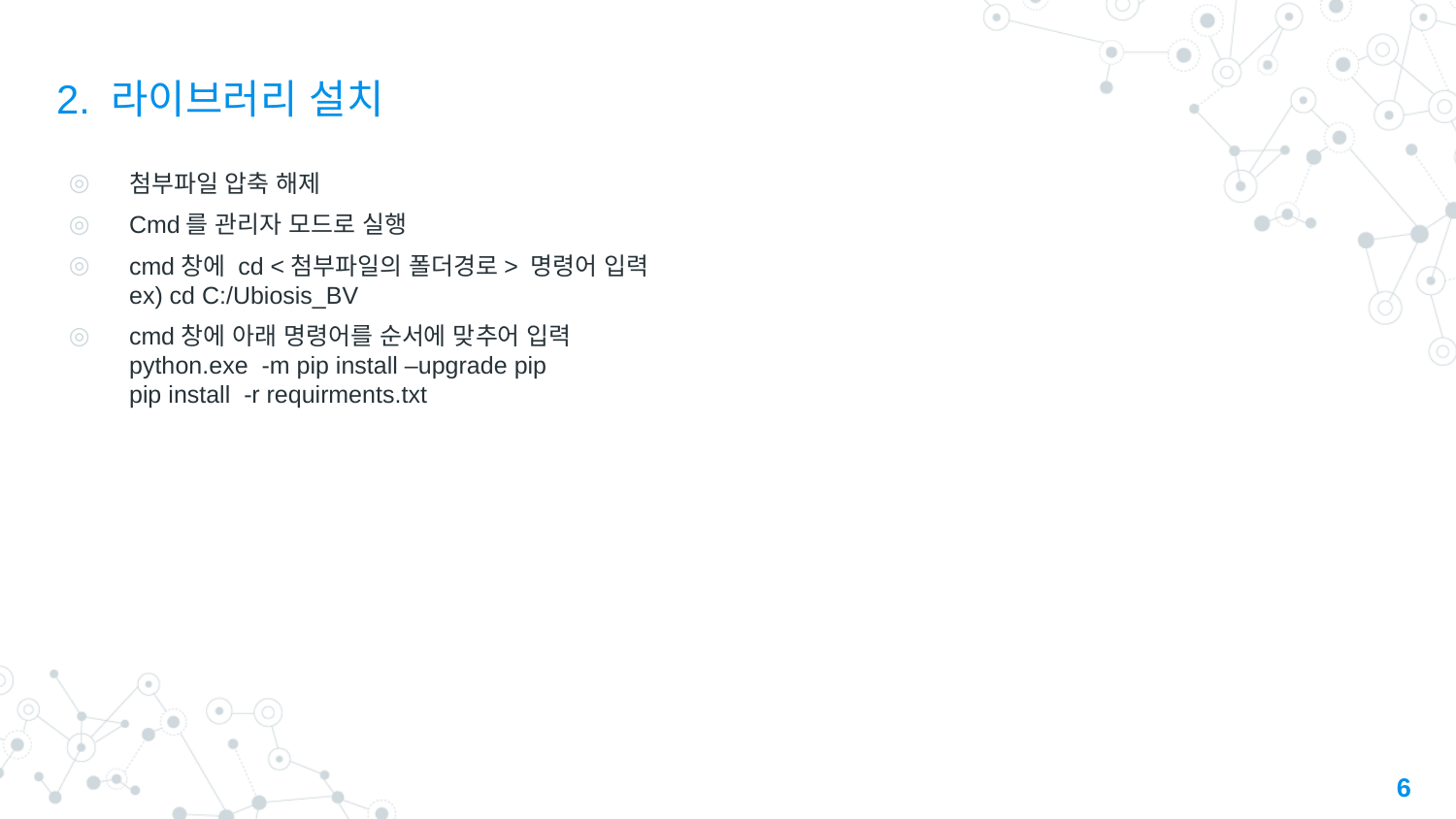

# 2. 라이브러리 설치
첨부파일 압축 해제
Cmd를 관리자 모드로 실행
cmd창에 cd <첨부파일의 폴더경로> 명령어 입력
ex) cd C:/Ubiosis_BV
cmd창에 아래 명령어를 순서에 맞추어 입력
python.exe  -m pip install –upgrade pip
pip install  -r requirments.txt
6